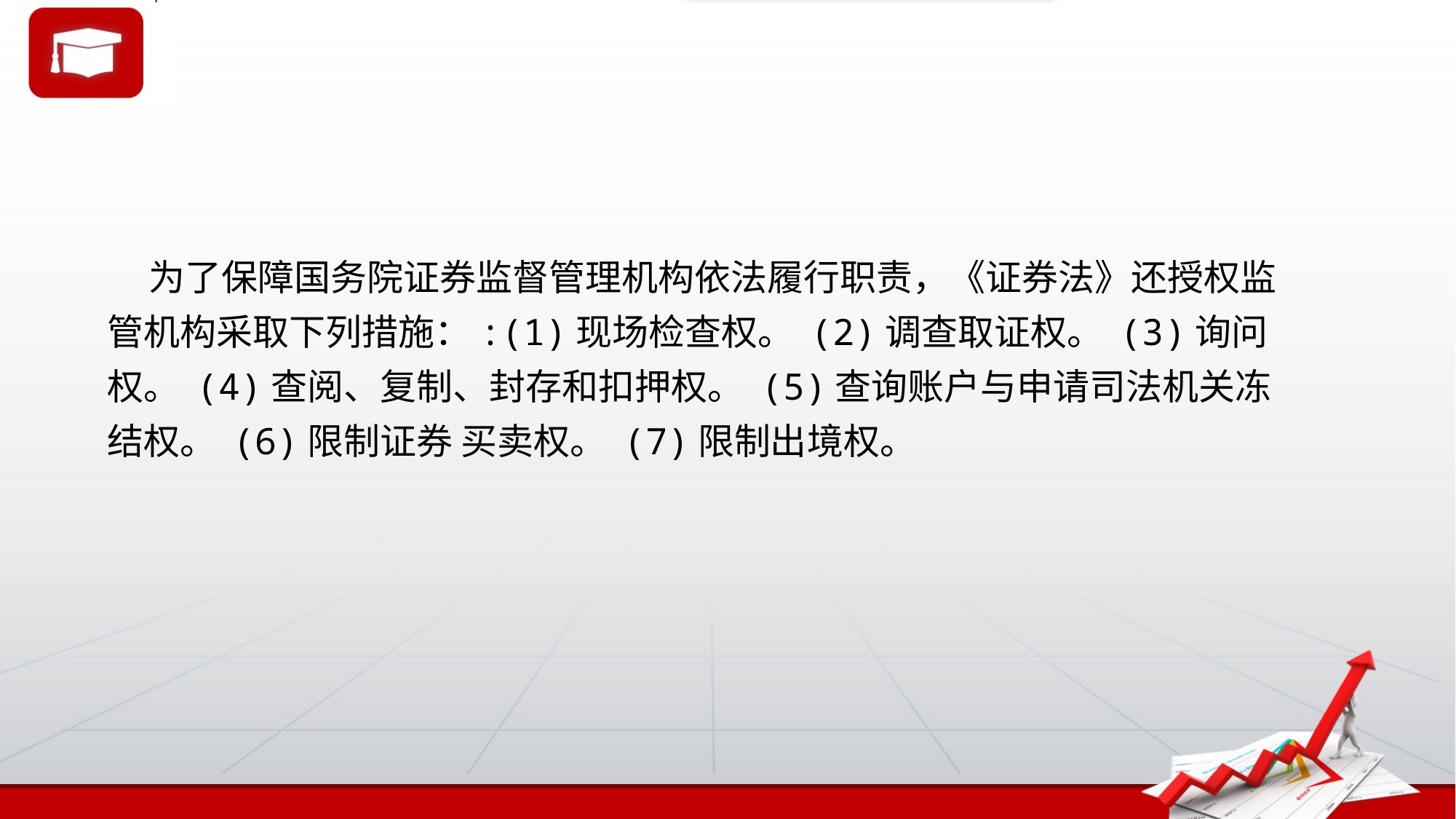

# 为了保障国务院证券监督管理机构依法履行职责，《证券法》还授权监管机构采取下列措施：:(1)现场检查权。 (2)调查取证权。 (3)询问权。 (4)查阅、复制、封存和扣押权。 (5)查询账户与申请司法机关冻结权。 (6)限制证券 买卖权。 (7)限制出境权。